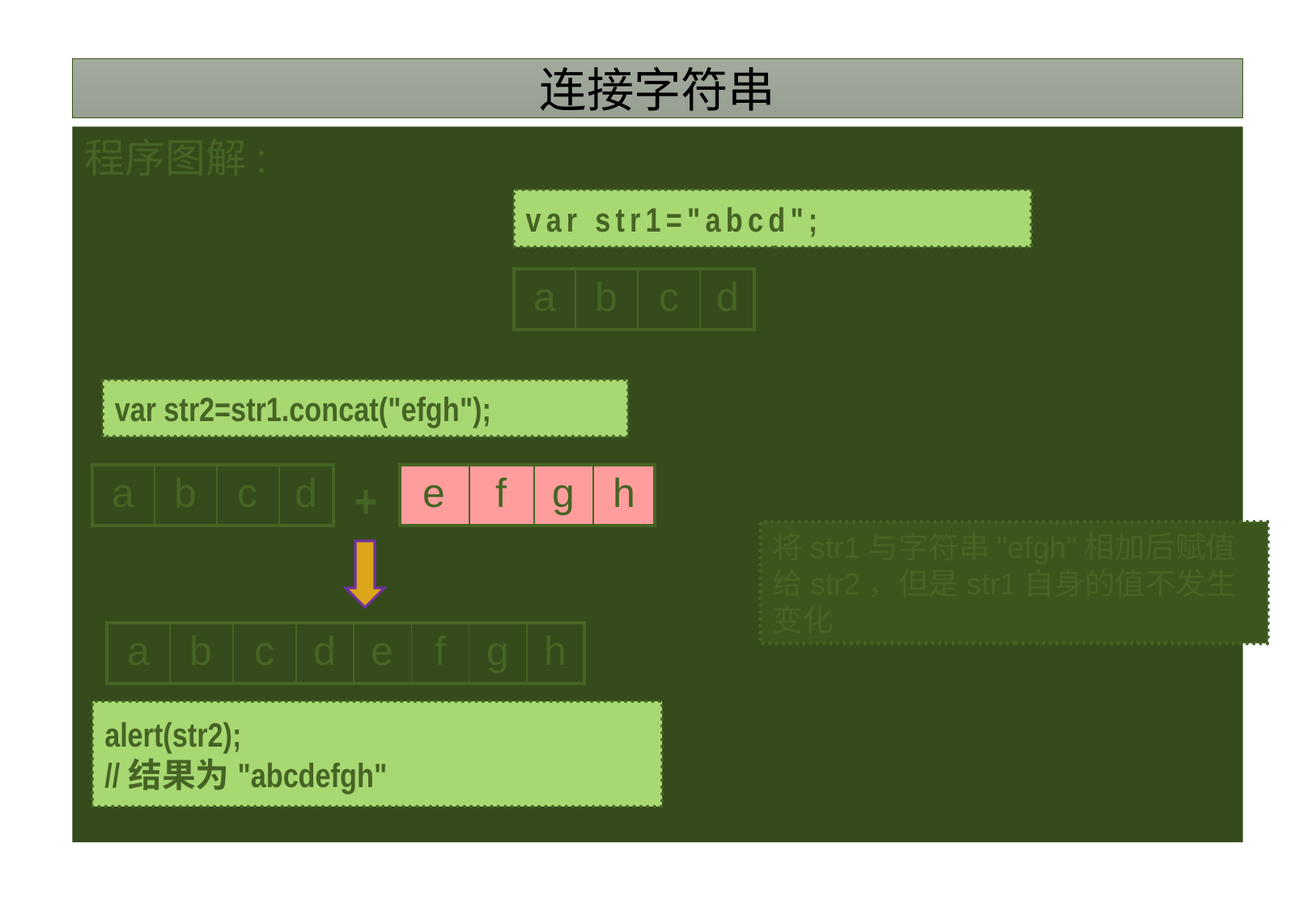

# 连接字符串
程序图解:
var str1="abcd";
| a | b | c | d |
| --- | --- | --- | --- |
var str2=str1.concat("efgh");
| a | b | c | d |
| --- | --- | --- | --- |
+
| e | f | g | h |
| --- | --- | --- | --- |
将str1与字符串"efgh"相加后赋值给str2，但是str1自身的值不发生变化

| a | b | c | d | e | f | g | h |
| --- | --- | --- | --- | --- | --- | --- | --- |
alert(str2);
//结果为"abcdefgh"